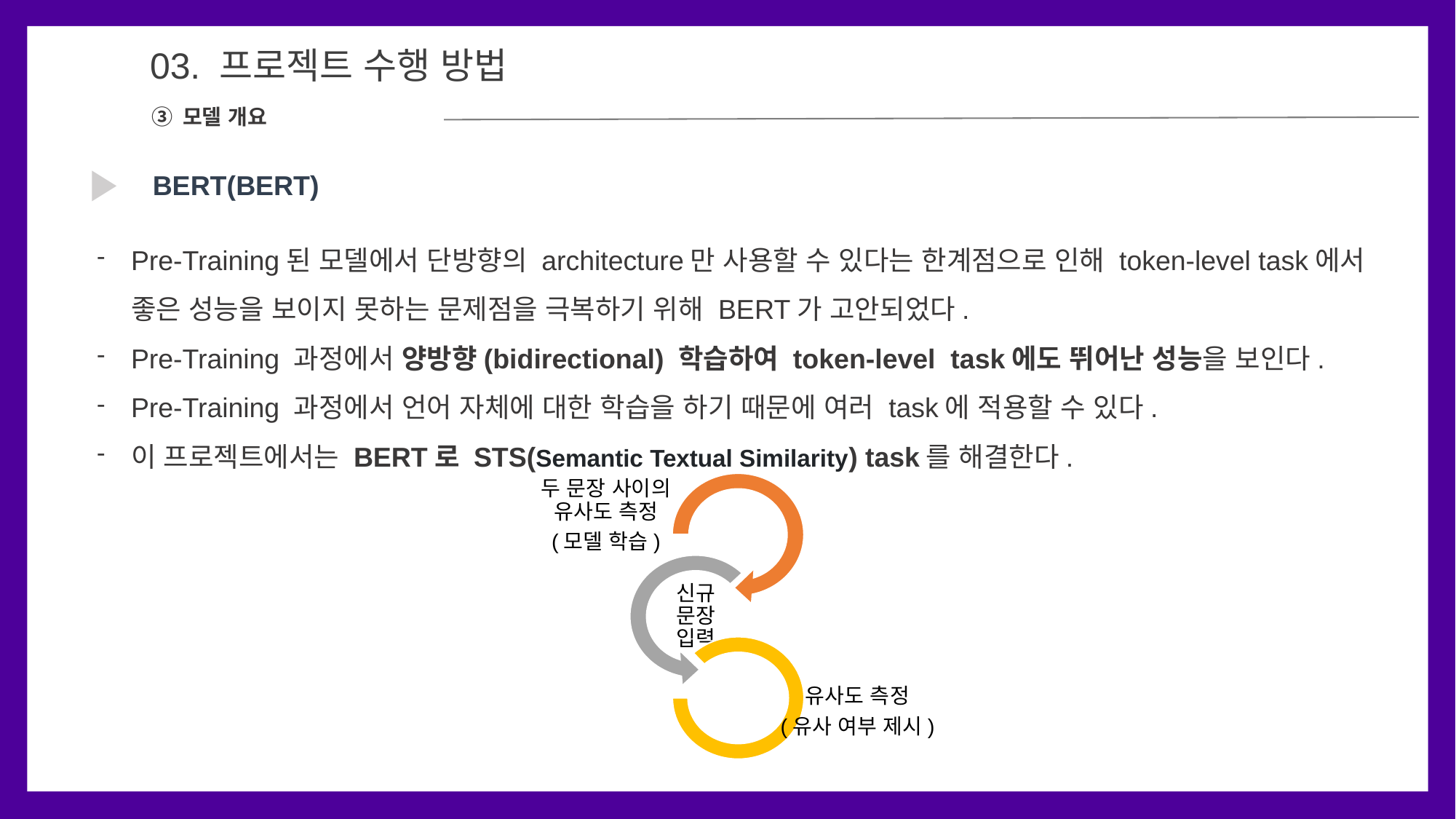

03. 프로젝트 수행 방법
③ 모델 개요
▶
BERT(BERT)

Pre-Training된 모델에서 단방향의 architecture만 사용할 수 있다는 한계점으로 인해 token-level task에서 좋은 성능을 보이지 못하는 문제점을 극복하기 위해 BERT가 고안되었다.
Pre-Training 과정에서 양방향(bidirectional) 학습하여 token-level  task에도 뛰어난 성능을 보인다.
Pre-Training 과정에서 언어 자체에 대한 학습을 하기 때문에 여러 task에 적용할 수 있다.
이 프로젝트에서는 BERT로 STS(Semantic Textual Similarity) task를 해결한다.

두 문장 사이의
유사도 측정
(모델 학습)

신규 문장 입력

유사도 측정
(유사 여부 제시)